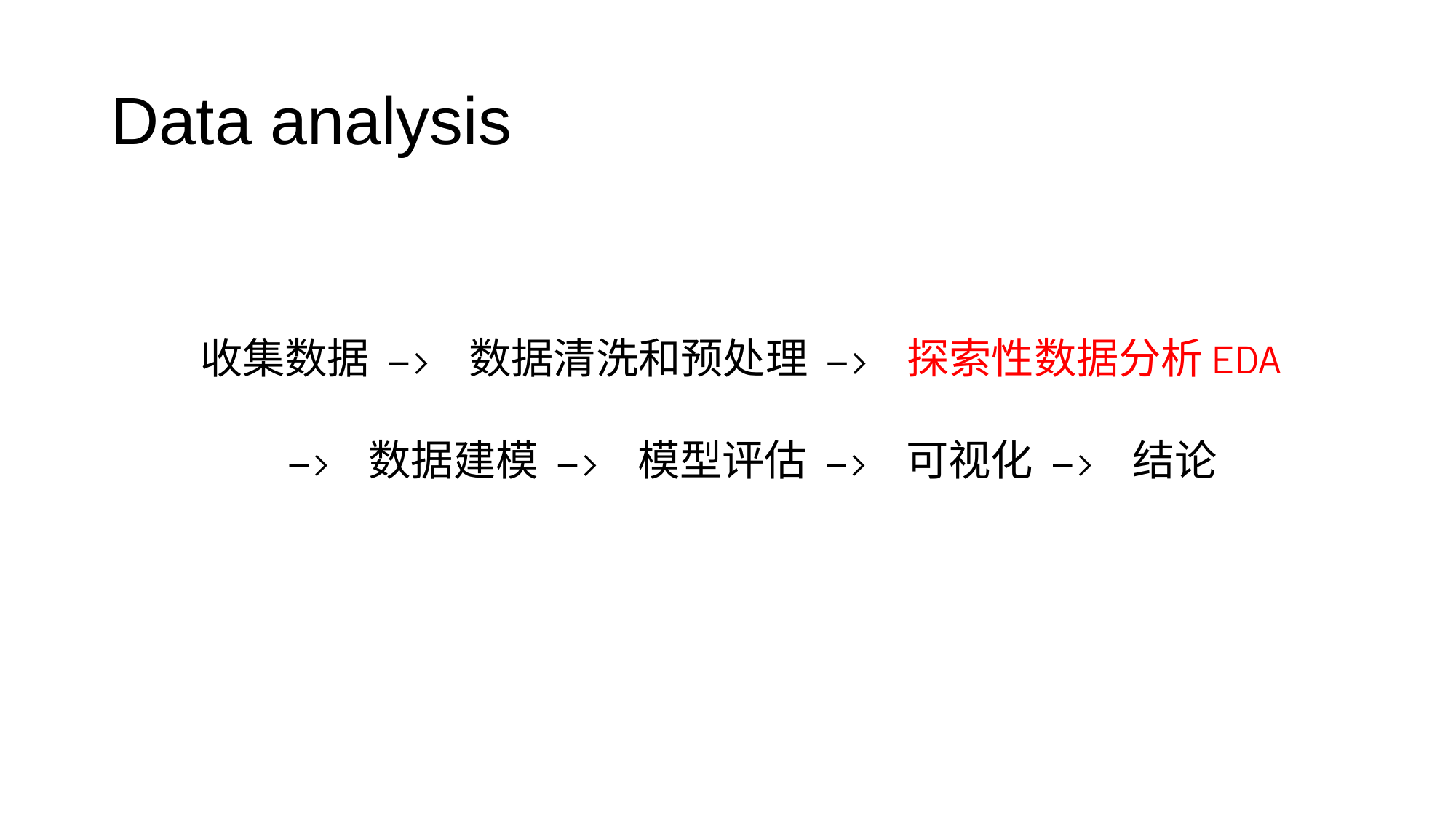

# Data analysis
收集数据 -> 数据清洗和预处理 -> 探索性数据分析EDA
-> 数据建模 -> 模型评估 -> 可视化 -> 结论